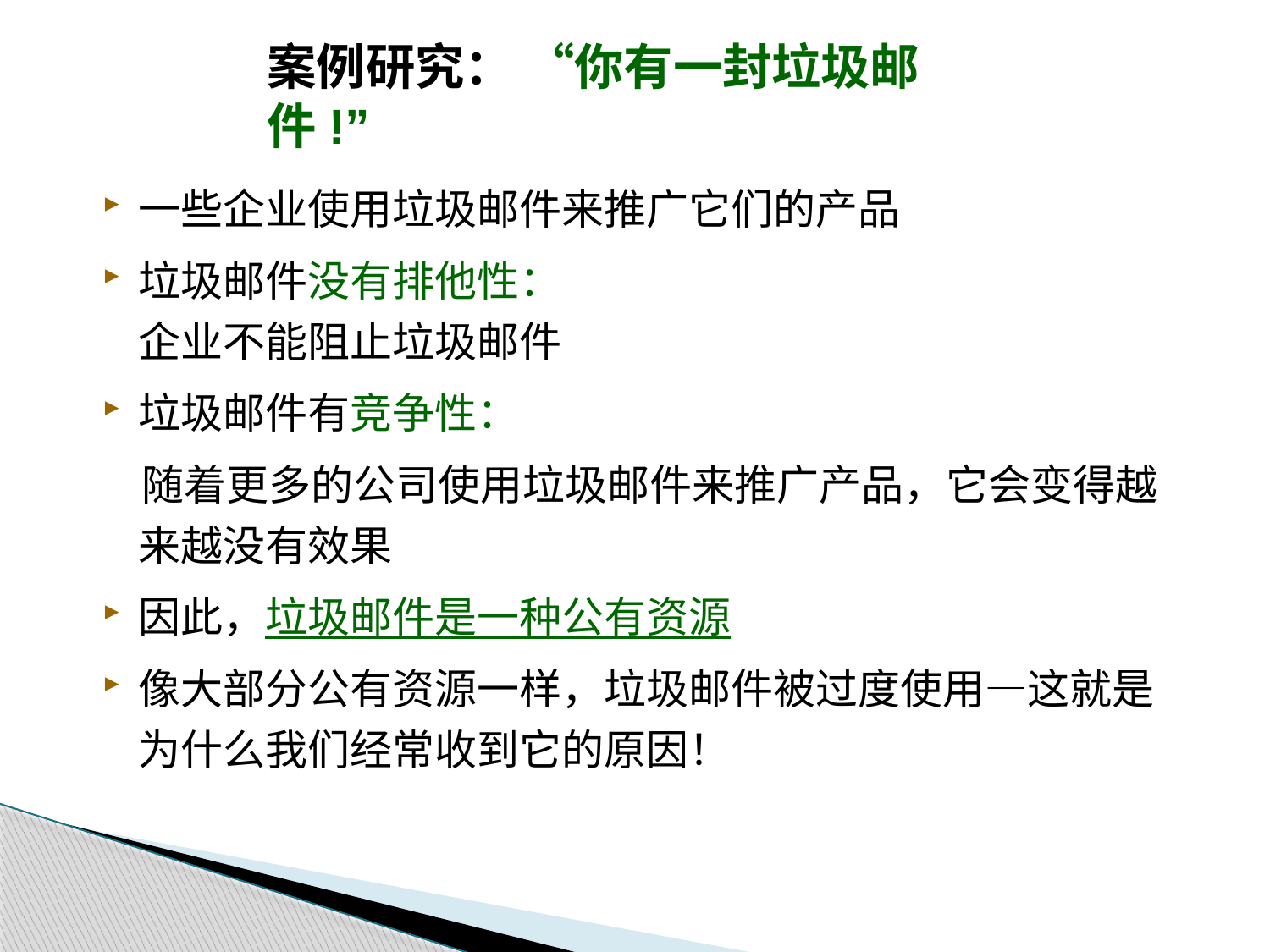

案例研究： “你有一封垃圾邮件!”
一些企业使用垃圾邮件来推广它们的产品
垃圾邮件没有排他性：
企业不能阻止垃圾邮件
垃圾邮件有竞争性：
   随着更多的公司使用垃圾邮件来推广产品，它会变得越来越没有效果
因此，垃圾邮件是一种公有资源
像大部分公有资源一样，垃圾邮件被过度使用—这就是为什么我们经常收到它的原因！